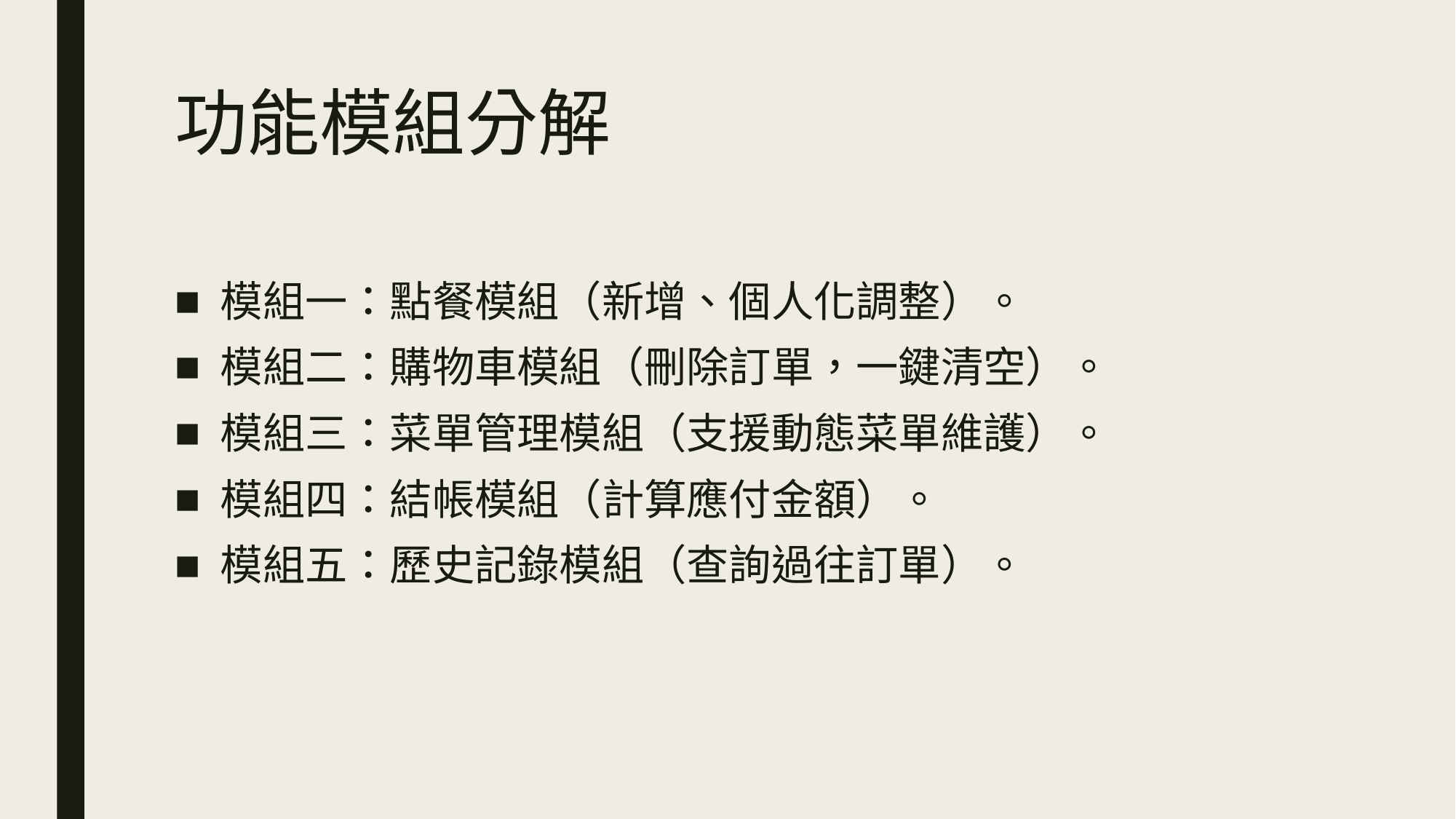

# 功能模組分解
模組一：點餐模組（新增、個人化調整）。
模組二：購物車模組（刪除訂單，一鍵清空）。
模組三：菜單管理模組（支援動態菜單維護）。
模組四：結帳模組（計算應付金額）。
模組五：歷史記錄模組（查詢過往訂單）。